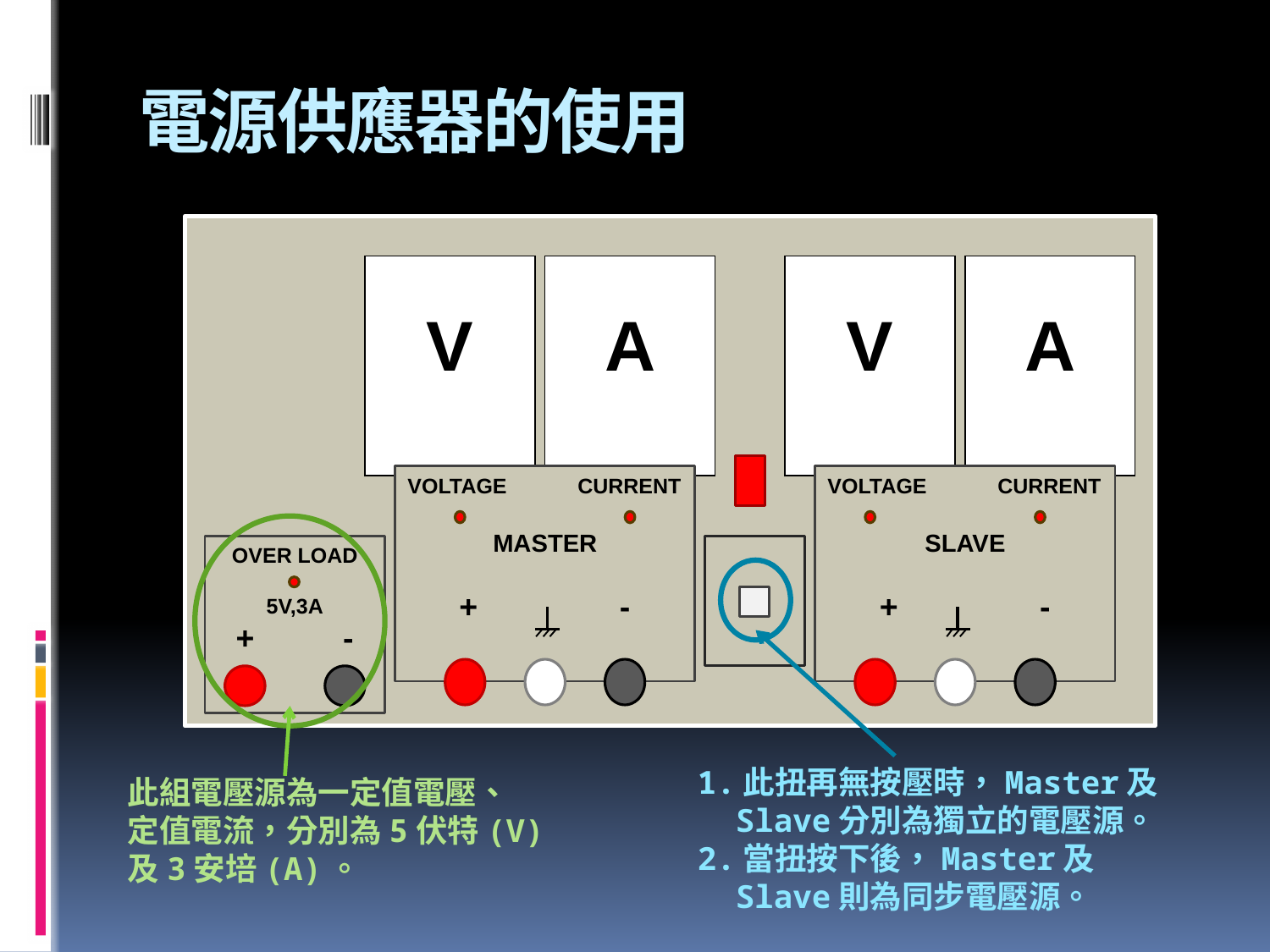

# 電源供應器的使用

V

A

V

A

VOLTAGE            CURRENT

MASTER

+                -

VOLTAGE            CURRENT

SLAVE

+                -

OVER LOAD

5V,3A
+          -

1.此扭再無按壓時，Master及
  Slave分別為獨立的電壓源。
2.當扭按下後，Master及
  Slave則為同步電壓源。
此組電壓源為一定值電壓、
定值電流，分別為5伏特(V)
及3安培(A)。